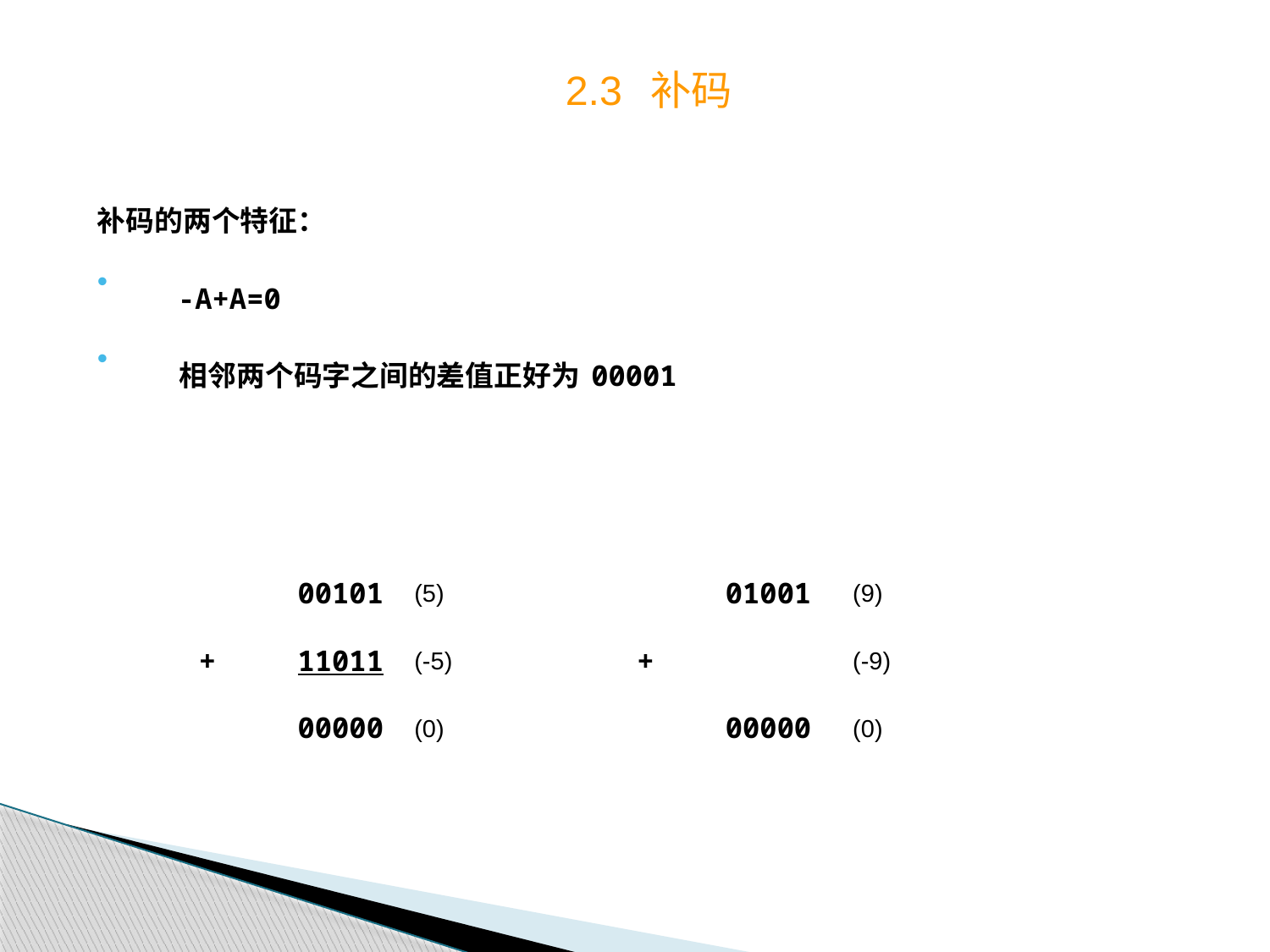

2.3 补码
补码的两个特征：
 -A+A=0
 相邻两个码字之间的差值正好为00001
		00101	(5)		01001	(9)
	+	11011	(-5)	+		(-9)
		00000	(0)		00000	(0)
24